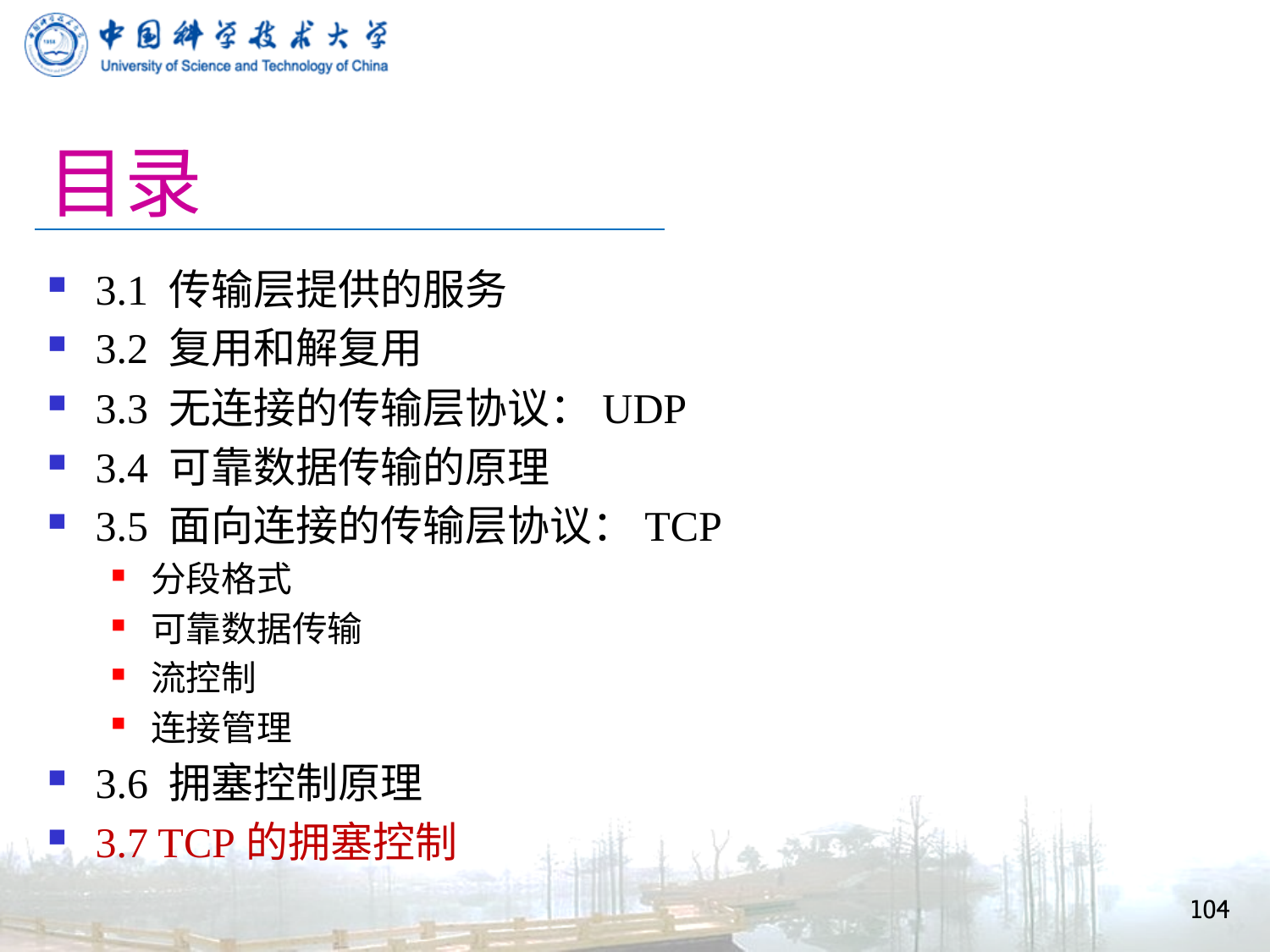

# 目录
3.1 传输层提供的服务
3.2 复用和解复用
3.3 无连接的传输层协议：UDP
3.4 可靠数据传输的原理
3.5 面向连接的传输层协议：TCP
分段格式
可靠数据传输
流控制
连接管理
3.6 拥塞控制原理
3.7 TCP的拥塞控制
104